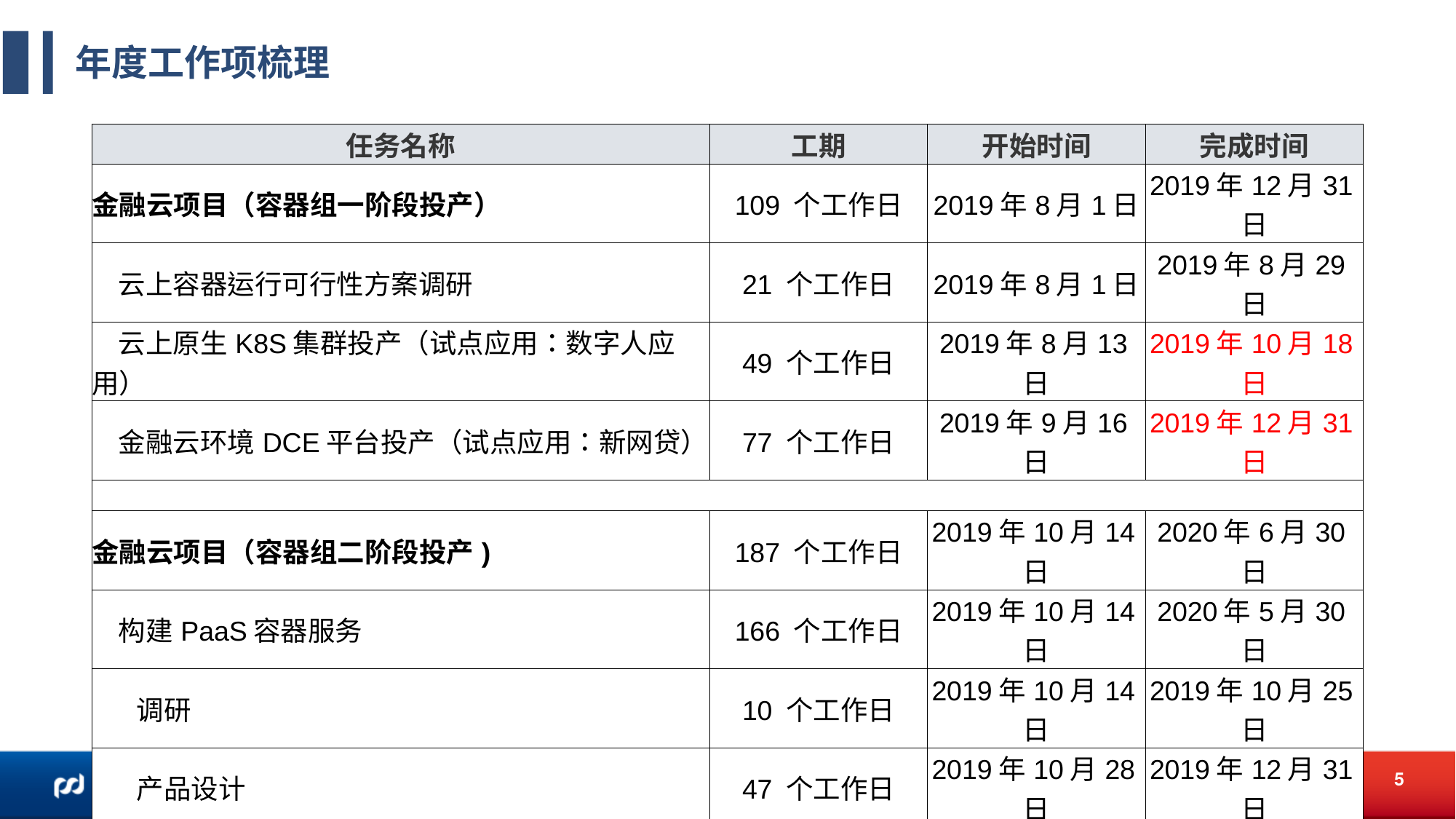

# 年度工作项梳理
| 任务名称 | 工期 | 开始时间 | 完成时间 |
| --- | --- | --- | --- |
| 金融云项目（容器组一阶段投产） | 109 个工作日 | 2019年8月1日 | 2019年12月31日 |
| 云上容器运行可行性方案调研 | 21 个工作日 | 2019年8月1日 | 2019年8月29日 |
| 云上原生K8S集群投产（试点应用：数字人应用） | 49 个工作日 | 2019年8月13日 | 2019年10月18日 |
| 金融云环境DCE平台投产（试点应用：新网贷） | 77 个工作日 | 2019年9月16日 | 2019年12月31日 |
|  |  |  |  |
| 金融云项目（容器组二阶段投产) | 187 个工作日 | 2019年10月14日 | 2020年6月30日 |
| 构建PaaS容器服务 | 166 个工作日 | 2019年10月14日 | 2020年5月30日 |
| 调研 | 10 个工作日 | 2019年10月14日 | 2019年10月25日 |
| 产品设计 | 47 个工作日 | 2019年10月28日 | 2019年12月31日 |
| 迭代开发 | 109 个工作日 | 2020年1月1日 | 2020年5月30日 |
| 对接云管平台 | 187 个工作日 | 2019年10月14日 | 2020年6月30日 |
| 调研 | 10 个工作日 | 2019年10月14日 | 2019年10月25日 |
| 产品设计 | 47 个工作日 | 2019年10月28日 | 2019年12月31日 |
| 迭代开发 | 109 个工作日 | 2020年1月1日 | 2020年5月30日 |
| 整体整合投产 | 22 个工作日 | 2020年6月1日 | 2020年6月30日 |
|  |  |  |  |
| 试点推广 | 132 个工作日 | 2020年7月1日 | 2020年12月31日 |
5